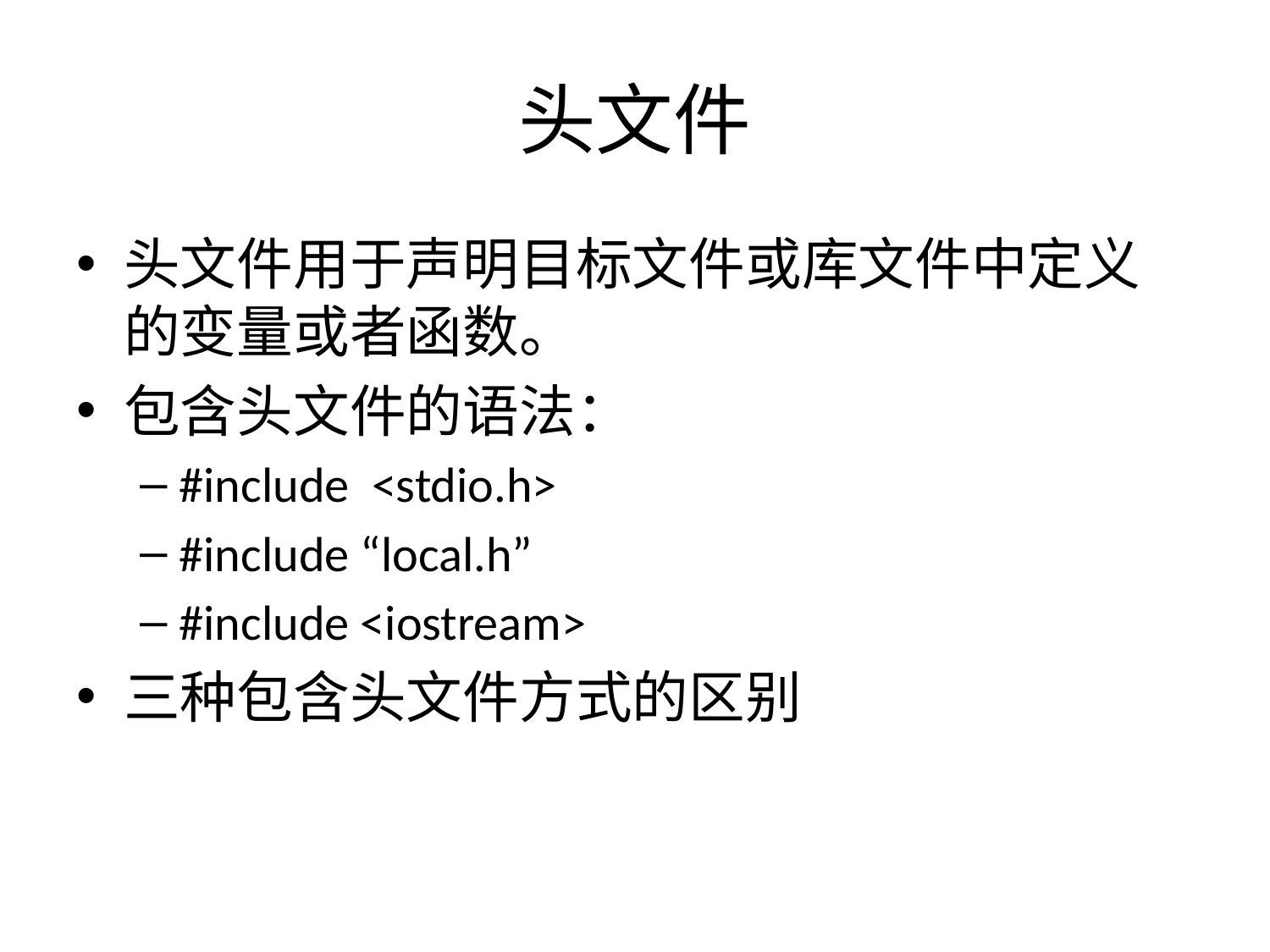

# 头文件
头文件用于声明目标文件或库文件中定义的变量或者函数。
包含头文件的语法：
#include  <stdio.h>
#include “local.h”
#include <iostream>
三种包含头文件方式的区别